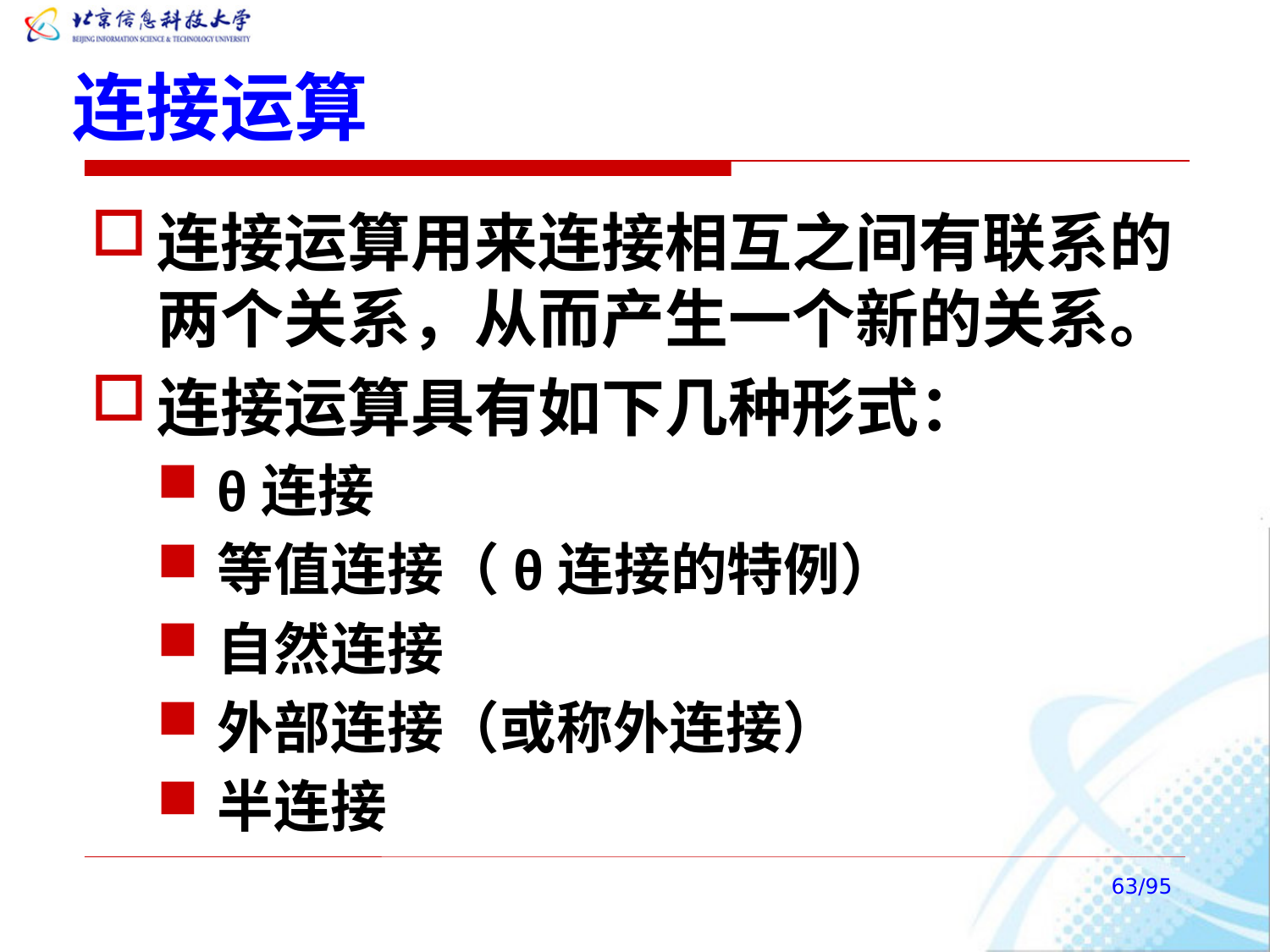

# 连接运算
连接运算用来连接相互之间有联系的两个关系，从而产生一个新的关系。
连接运算具有如下几种形式：
θ连接
等值连接（θ连接的特例）
自然连接
外部连接（或称外连接）
半连接

63/95